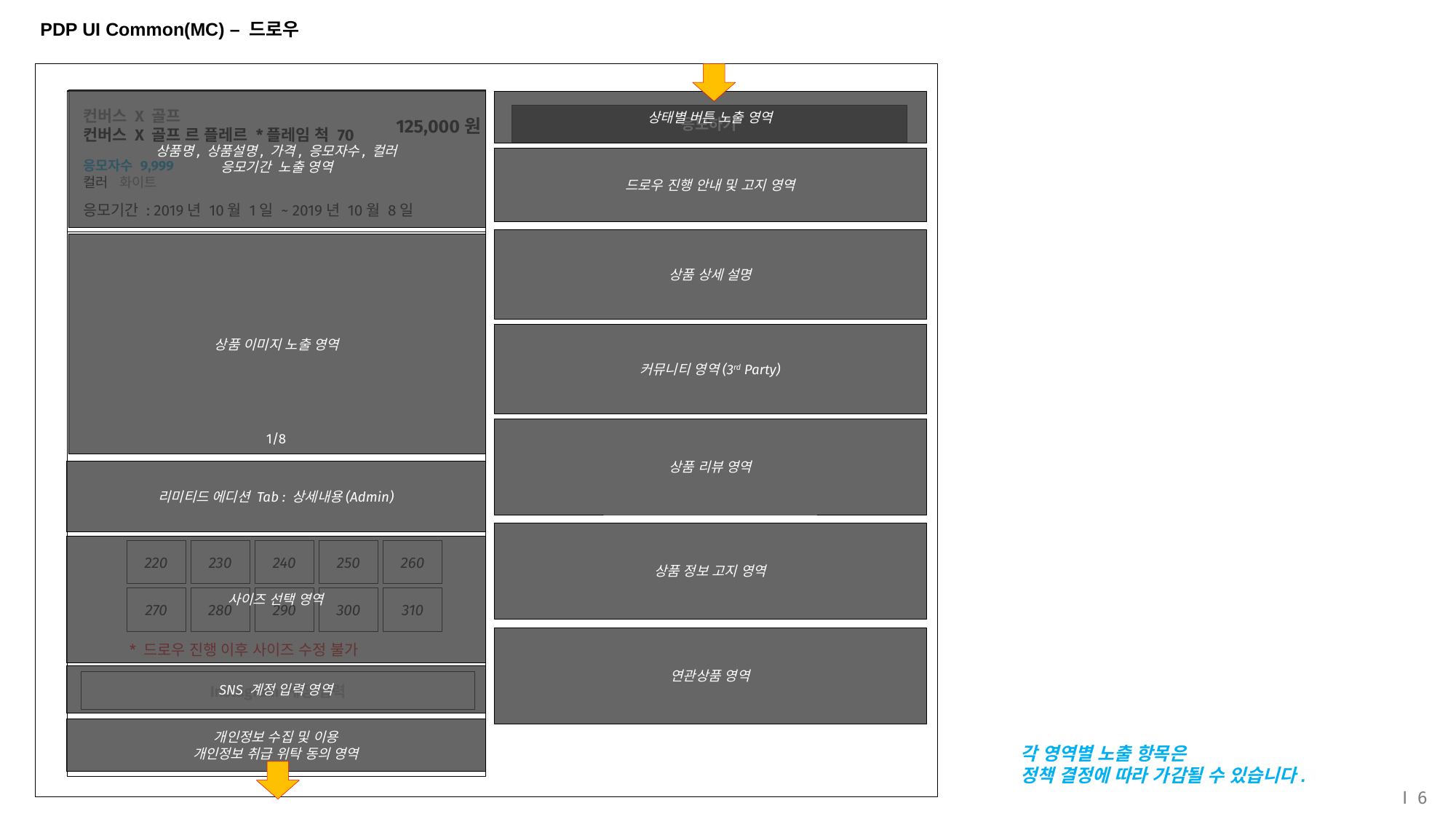

# PDP UI Common(MC) – 드로우
 X

상품명, 상품설명, 가격, 응모자수, 컬러
응모기간  노출 영역

상태별 버튼 노출 영역
컨버스 X 골프
컨버스 X 골프 르 플레르 *플레임 척 70
125,000원
응모하기
드로우 진행 안내 및 고지 영역
응모자수 9,999
컬러   화이트
응모기간 : 2019년 10월 1일 ~ 2019년 10월 8일
상품 상세 설명
상품 이미지 노출 영역
커뮤니티 영역(3rd Party)
상품 리뷰 영역
1/8
리미티드 에디션 Tab : 상세내용(Admin)
상품 정보 고지 영역
사이즈 선택 영역
220
230
240
250
260
270
280
290
300
310
연관상품 영역
* 드로우 진행 이후 사이즈 수정 불가
SNS 계정 입력 영역
Instagram 계정 입력
개인정보 수집 및 이용
개인정보 취급 위탁 동의 영역
각 영역별 노출 항목은
정책 결정에 따라 가감될 수 있습니다.